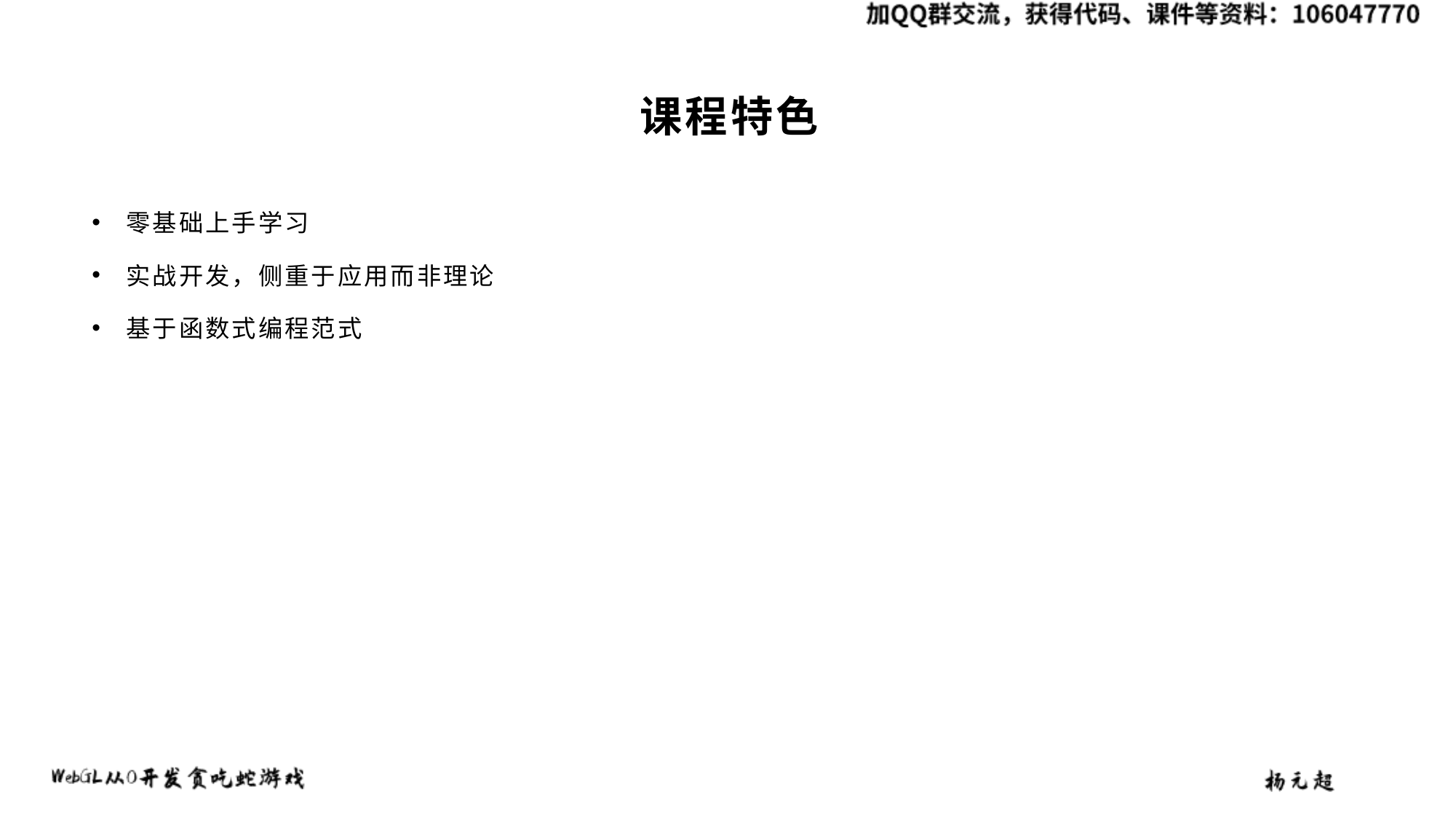

# 课程特色
零基础上手学习
实战开发，侧重于应用而非理论
基于函数式编程范式